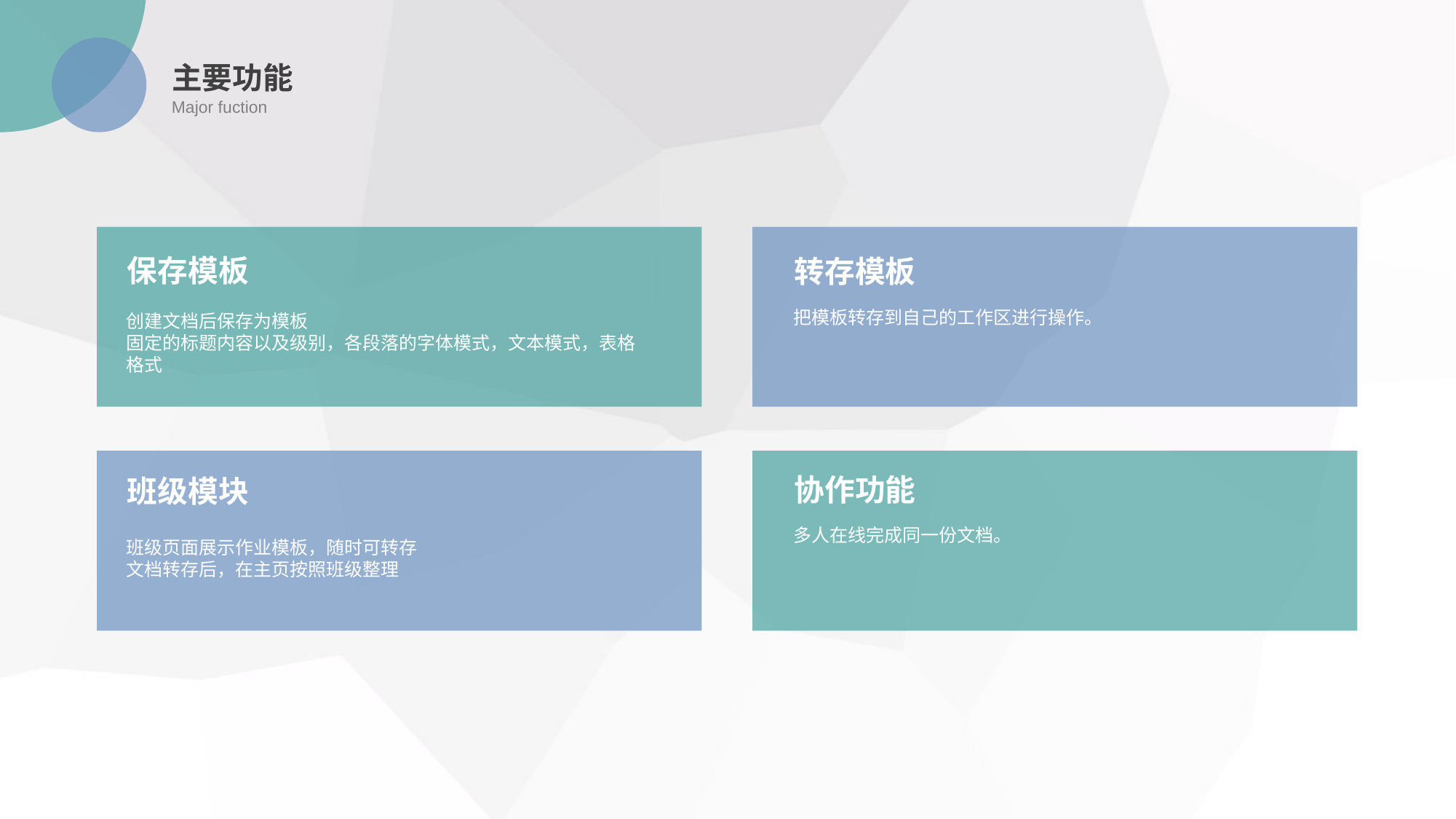

主要功能
Major fuction

保存模板
转存模板
把模板转存到自己的工作区进行操作。
创建文档后保存为模板
固定的标题内容以及级别，各段落的字体模式，文本模式，表格格式

协作功能
班级模块
多人在线完成同一份文档。
班级页面展示作业模板，随时可转存
文档转存后，在主页按照班级整理